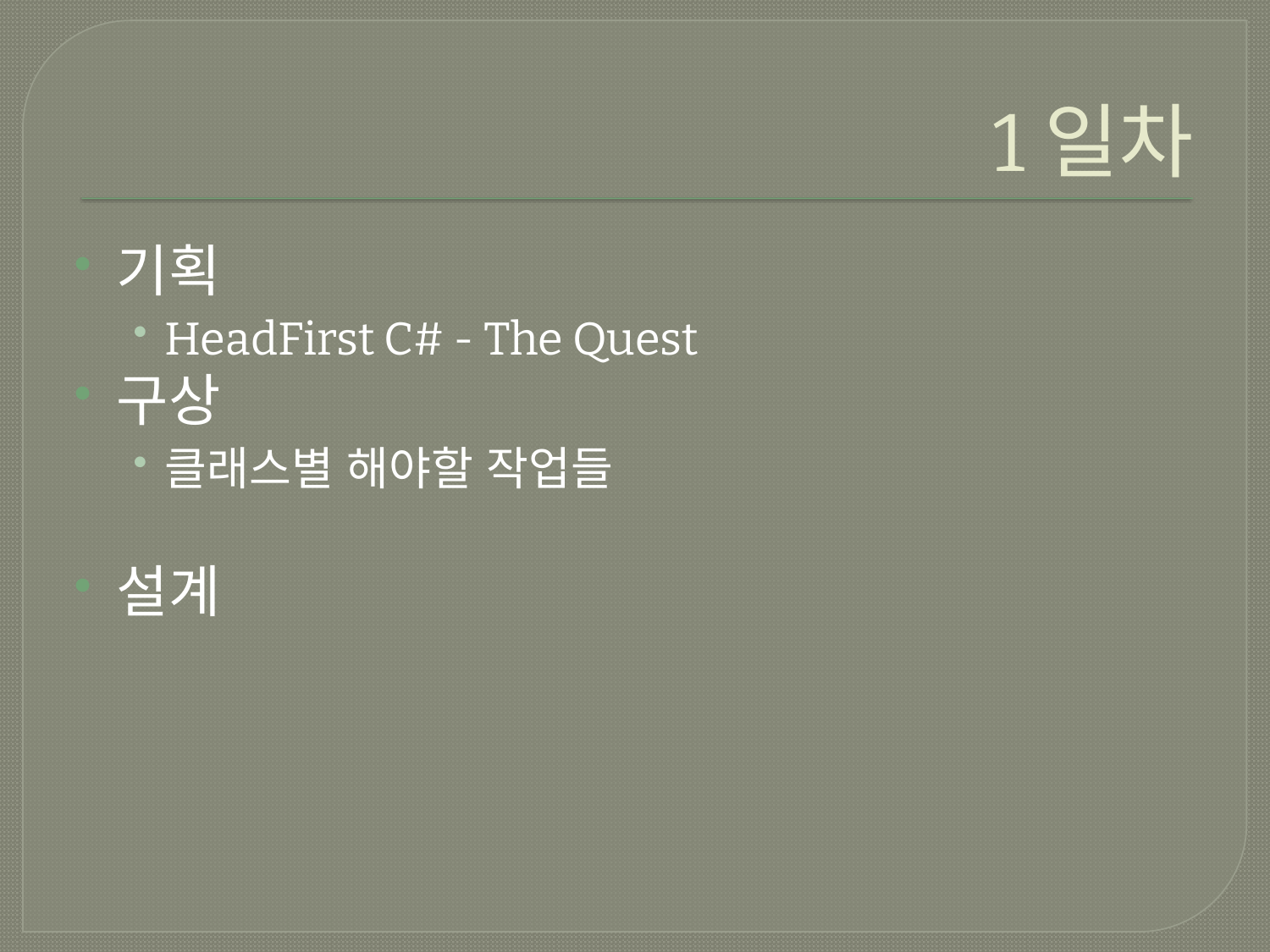

# 1일차
기획
HeadFirst C# - The Quest
구상
클래스별 해야할 작업들

설계